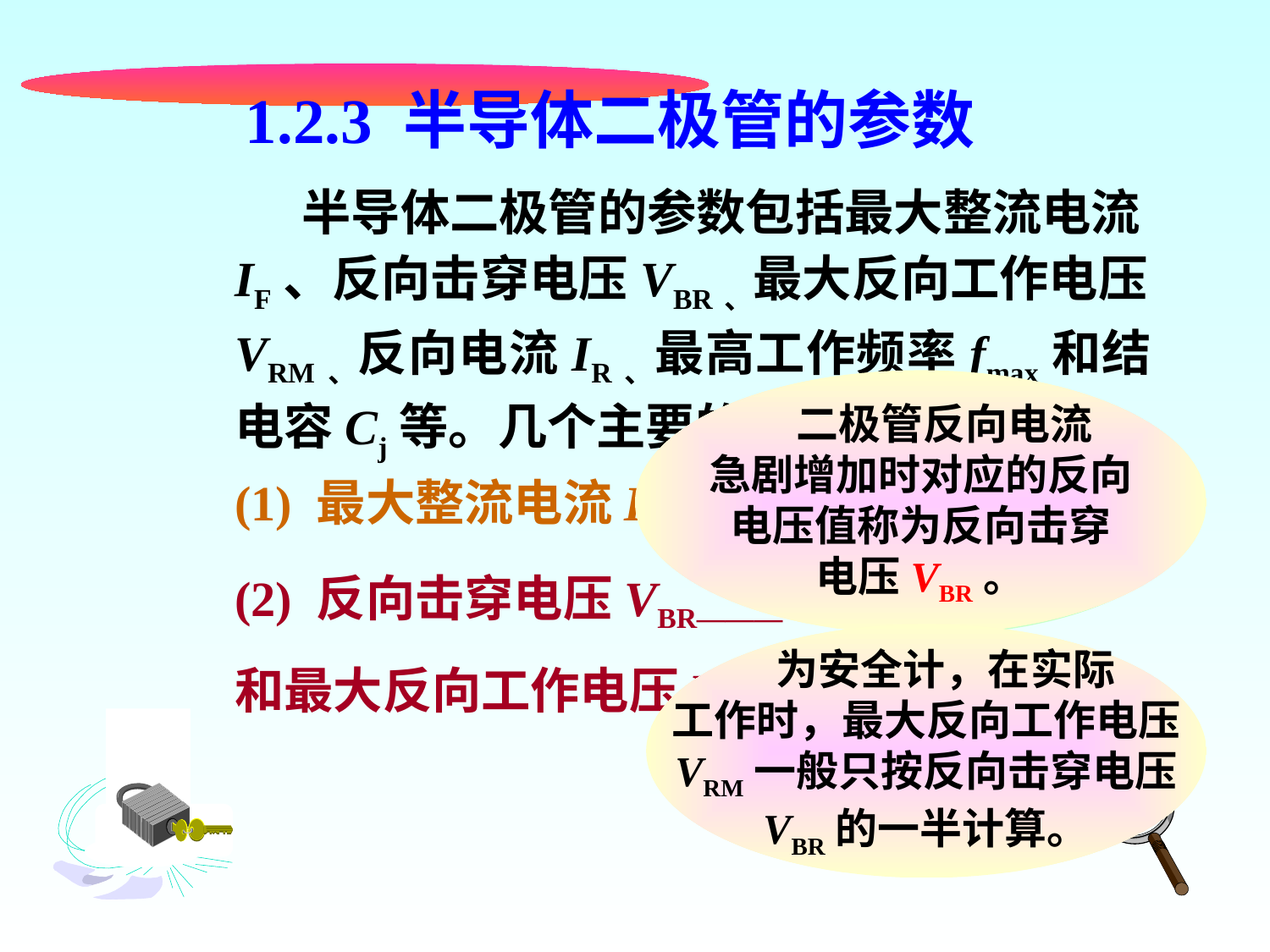

1.2.3 半导体二极管的参数
      半导体二极管的参数包括最大整流电流IF、反向击穿电压VBR、最大反向工作电压VRM、反向电流IR、最高工作频率fmax和结电容Cj等。几个主要的参数介绍如下：
    二极管反向电流
急剧增加时对应的反向
电压值称为反向击穿
电压VBR。
   为安全计，在实际
工作时，最大反向工作电压
VRM一般只按反向击穿电压
VBR的一半计算。
二极管长期连续工
作时，允许通过二
极管的最大整流
电流的平均值。
 (1) 最大整流电流IF——
(2) 反向击穿电压VBR———
和最大反向工作电压VRM